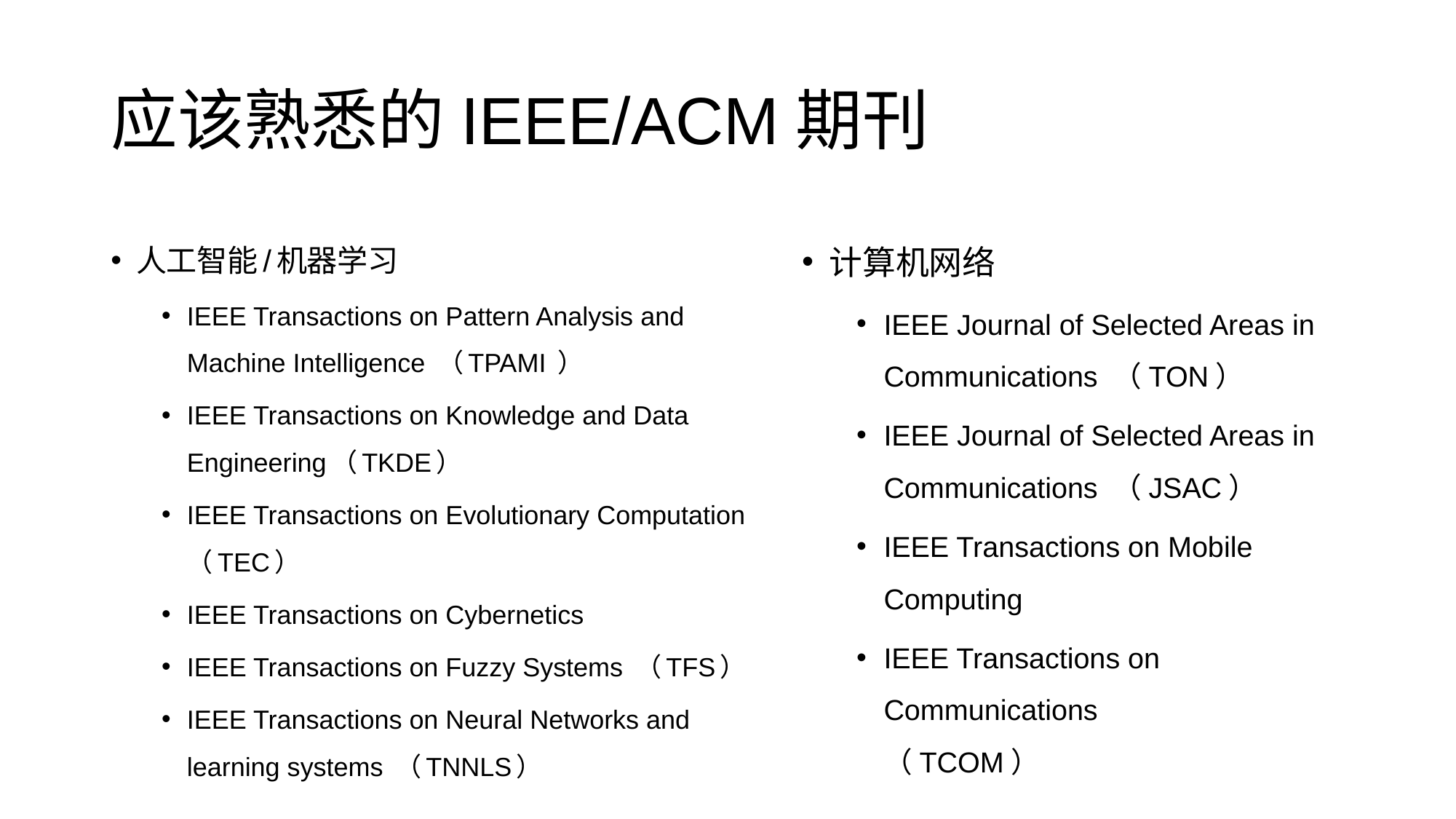

# 应该熟悉的IEEE/ACM期刊
计算机网络
IEEE Journal of Selected Areas in Communications （TON）
IEEE Journal of Selected Areas in Communications （JSAC）
IEEE Transactions on Mobile Computing
IEEE Transactions on Communications 	（TCOM）
人工智能/机器学习
IEEE Transactions on Pattern Analysis and Machine Intelligence （TPAMI ）
IEEE Transactions on Knowledge and Data Engineering（TKDE）
IEEE Transactions on Evolutionary Computation （TEC）
IEEE Transactions on Cybernetics
IEEE Transactions on Fuzzy Systems （TFS）
IEEE Transactions on Neural Networks and learning systems （TNNLS）